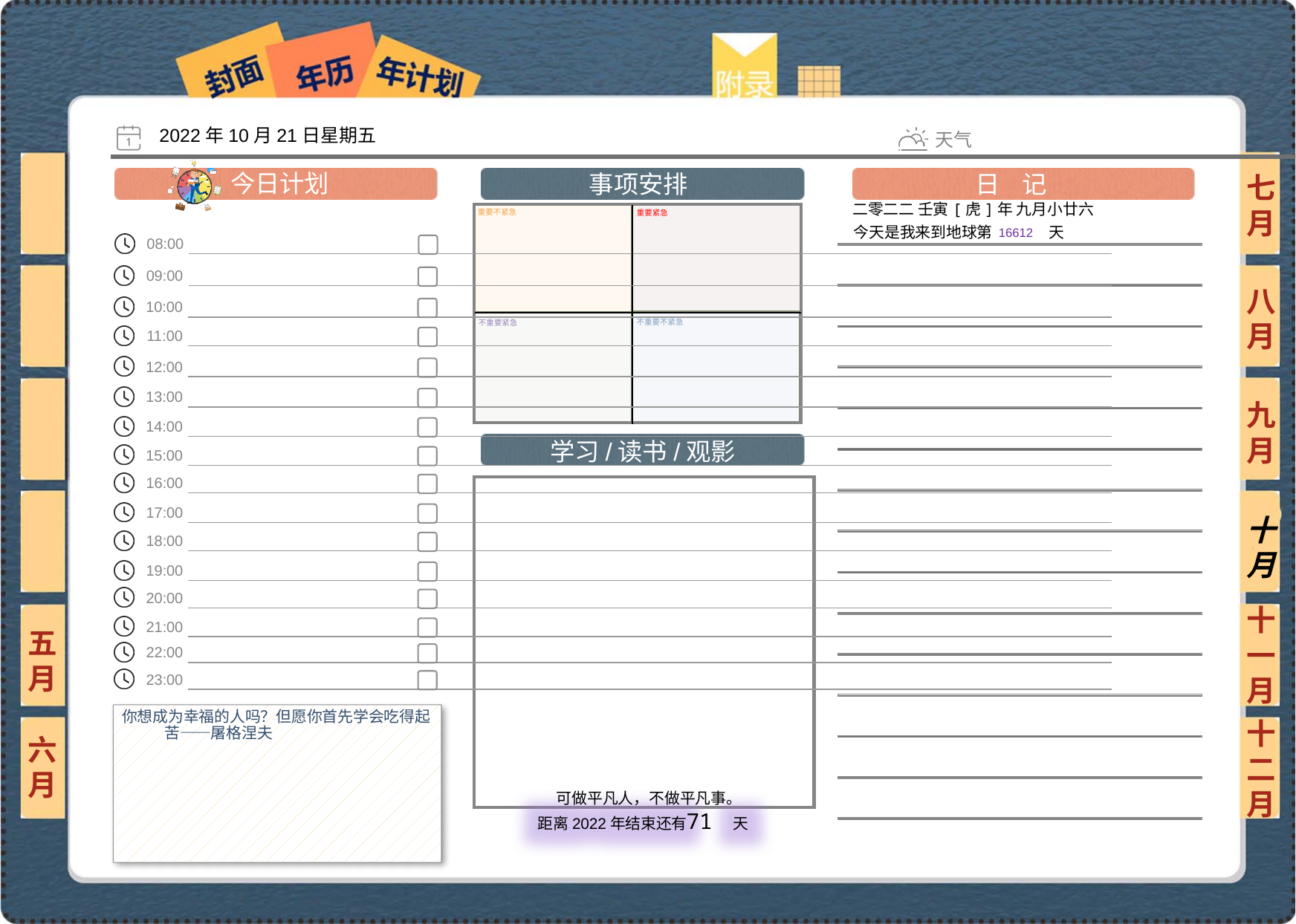

2022年10月21日星期五
七月
二零二二 壬寅[虎]年 九月小廿六
16612
八月
九月
十月
十一月
五月
你想成为幸福的人吗？但愿你首先学会吃得起苦——屠格涅夫

六月
十二月
71
 可做平凡人，不做平凡事。